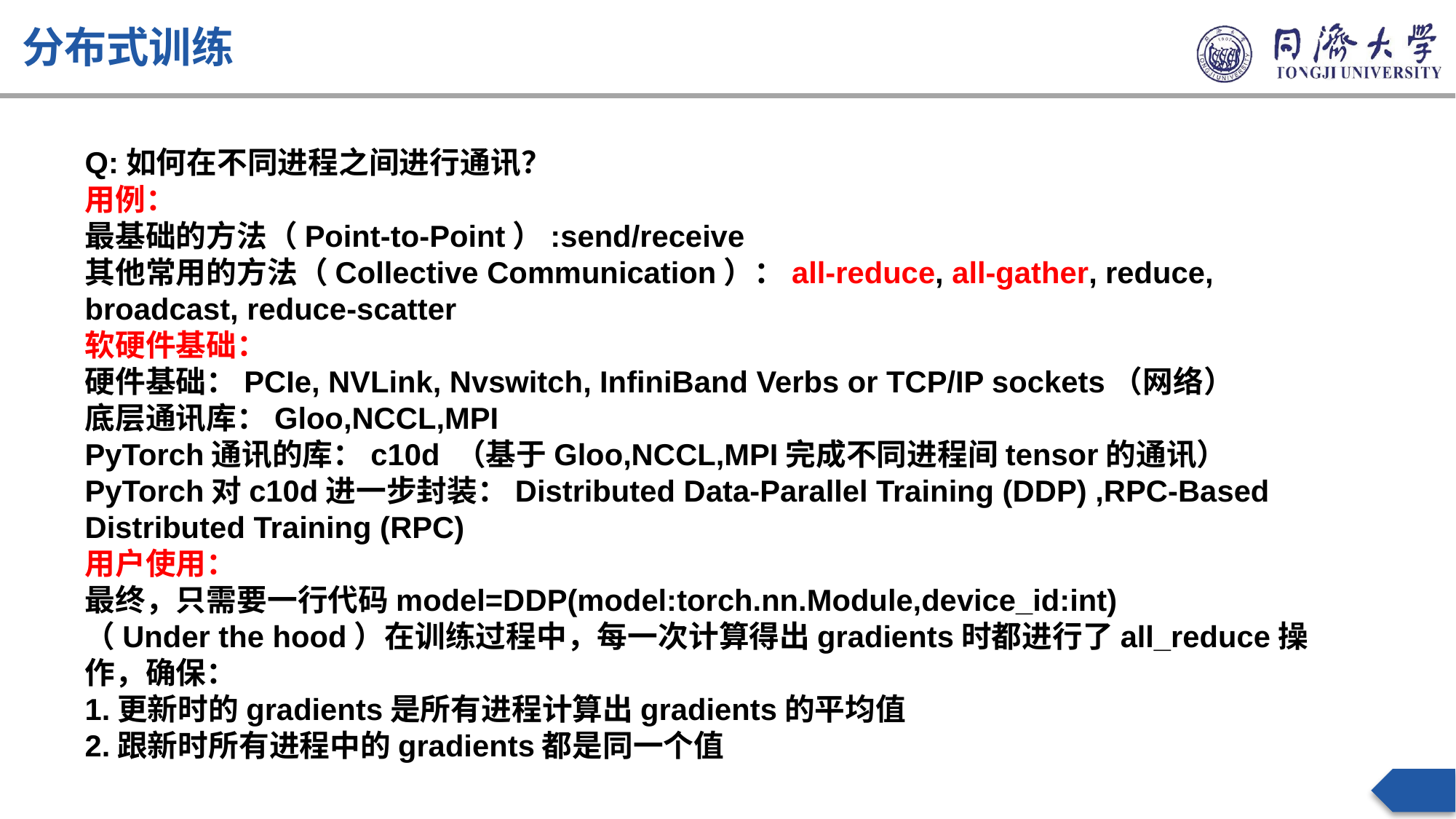

分布式训练

Q:如何在不同进程之间进行通讯？
用例：
最基础的方法（Point-to-Point）:send/receive
其他常用的方法（Collective Communication）：all-reduce, all-gather, reduce, broadcast, reduce-scatter
软硬件基础：
硬件基础：PCIe, NVLink, Nvswitch, InfiniBand Verbs or TCP/IP sockets（网络）
底层通讯库：Gloo,NCCL,MPI
PyTorch通讯的库：c10d （基于Gloo,NCCL,MPI完成不同进程间tensor的通讯）
PyTorch对c10d进一步封装：Distributed Data-Parallel Training (DDP) ,RPC-Based Distributed Training (RPC)
用户使用：
最终，只需要一行代码model=DDP(model:torch.nn.Module,device_id:int)
（Under the hood）在训练过程中，每一次计算得出gradients时都进行了all_reduce操作，确保：
1.更新时的gradients是所有进程计算出gradients的平均值
2.跟新时所有进程中的gradients都是同一个值